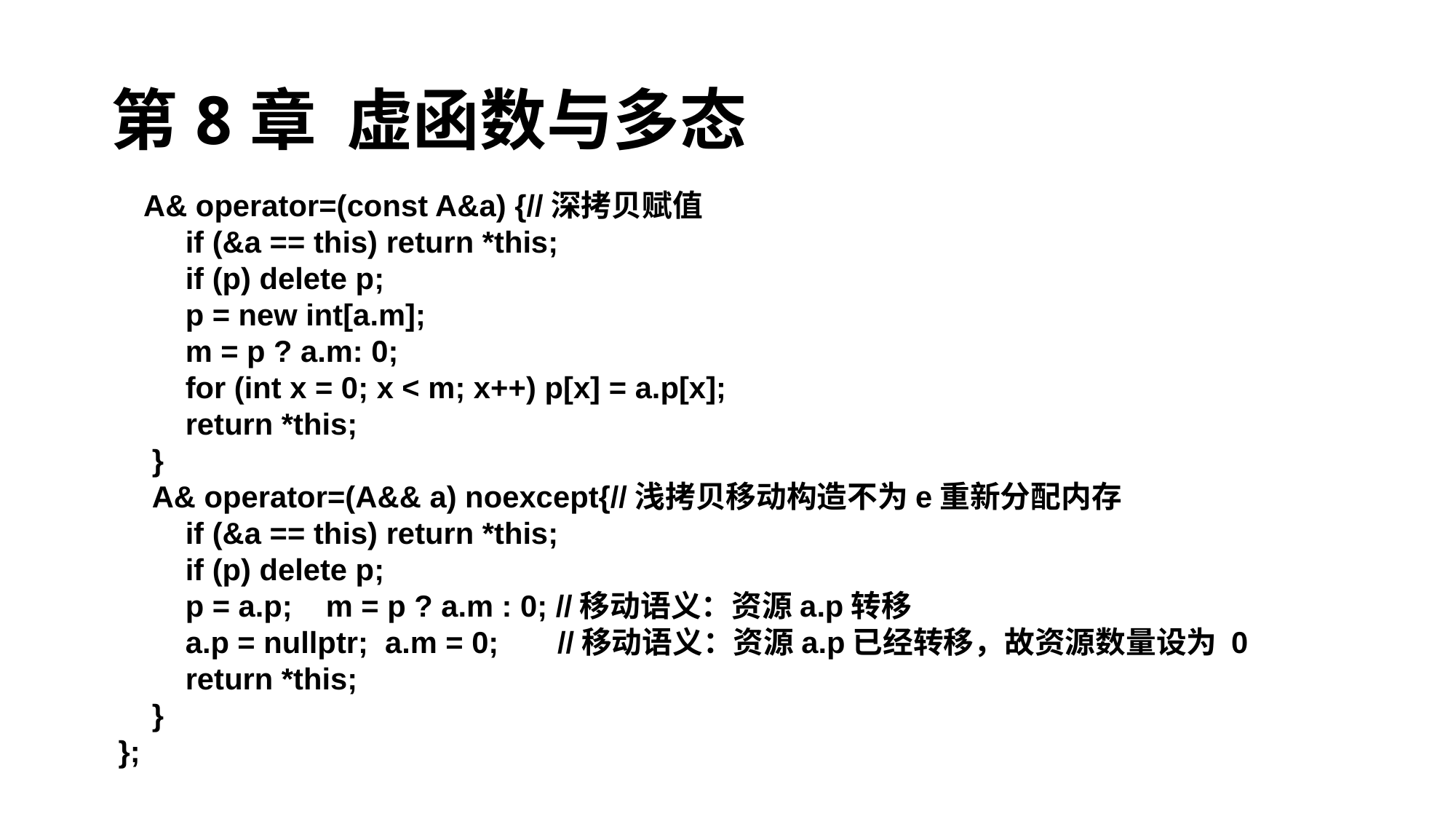

# 第8章  虚函数与多态
   A& operator=(const A&a) {//深拷贝赋值
        if (&a == this) return *this;
        if (p) delete p;
        p = new int[a.m];
        m = p ? a.m: 0;
        for (int x = 0; x < m; x++) p[x] = a.p[x];
        return *this;
    }
    A& operator=(A&& a) noexcept{//浅拷贝移动构造不为e重新分配内存
        if (&a == this) return *this;
        if (p) delete p;
        p = a.p;    m = p ? a.m : 0; //移动语义：资源a.p转移
        a.p = nullptr;  a.m = 0;       //移动语义：资源a.p已经转移，故资源数量设为 0
        return *this;
    }
};